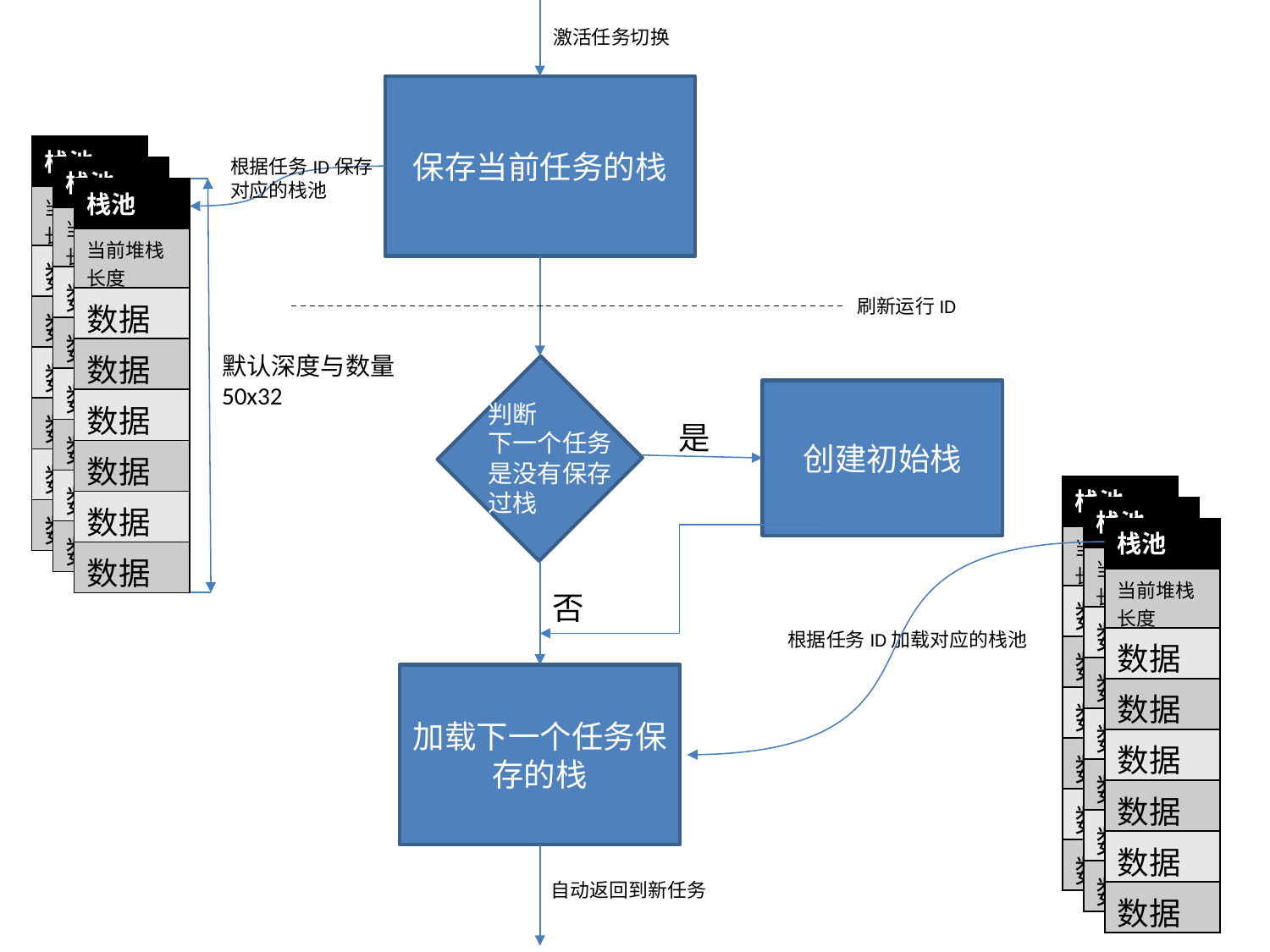

激活任务切换
保存当前任务的栈
| 栈池 |
| --- |
| 当前堆栈长度 |
| 数据 |
| 数据 |
| 数据 |
| 数据 |
| 数据 |
| 数据 |
根据任务ID保存
对应的栈池

| 栈池 |
| --- |
| 当前堆栈长度 |
| 数据 |
| 数据 |
| 数据 |
| 数据 |
| 数据 |
| 数据 |
| 栈池 |
| --- |
| 当前堆栈长度 |
| 数据 |
| 数据 |
| 数据 |
| 数据 |
| 数据 |
| 数据 |
刷新运行ID
默认深度与数量
50x32
创建初始栈

判断
下一个任务
是没有保存
过栈
是
| 栈池 |
| --- |
| 当前堆栈长度 |
| 数据 |
| 数据 |
| 数据 |
| 数据 |
| 数据 |
| 数据 |
| 栈池 |
| --- |
| 当前堆栈长度 |
| 数据 |
| 数据 |
| 数据 |
| 数据 |
| 数据 |
| 数据 |
| 栈池 |
| --- |
| 当前堆栈长度 |
| 数据 |
| 数据 |
| 数据 |
| 数据 |
| 数据 |
| 数据 |
否
根据任务ID加载对应的栈池
加载下一个任务保存的栈
自动返回到新任务